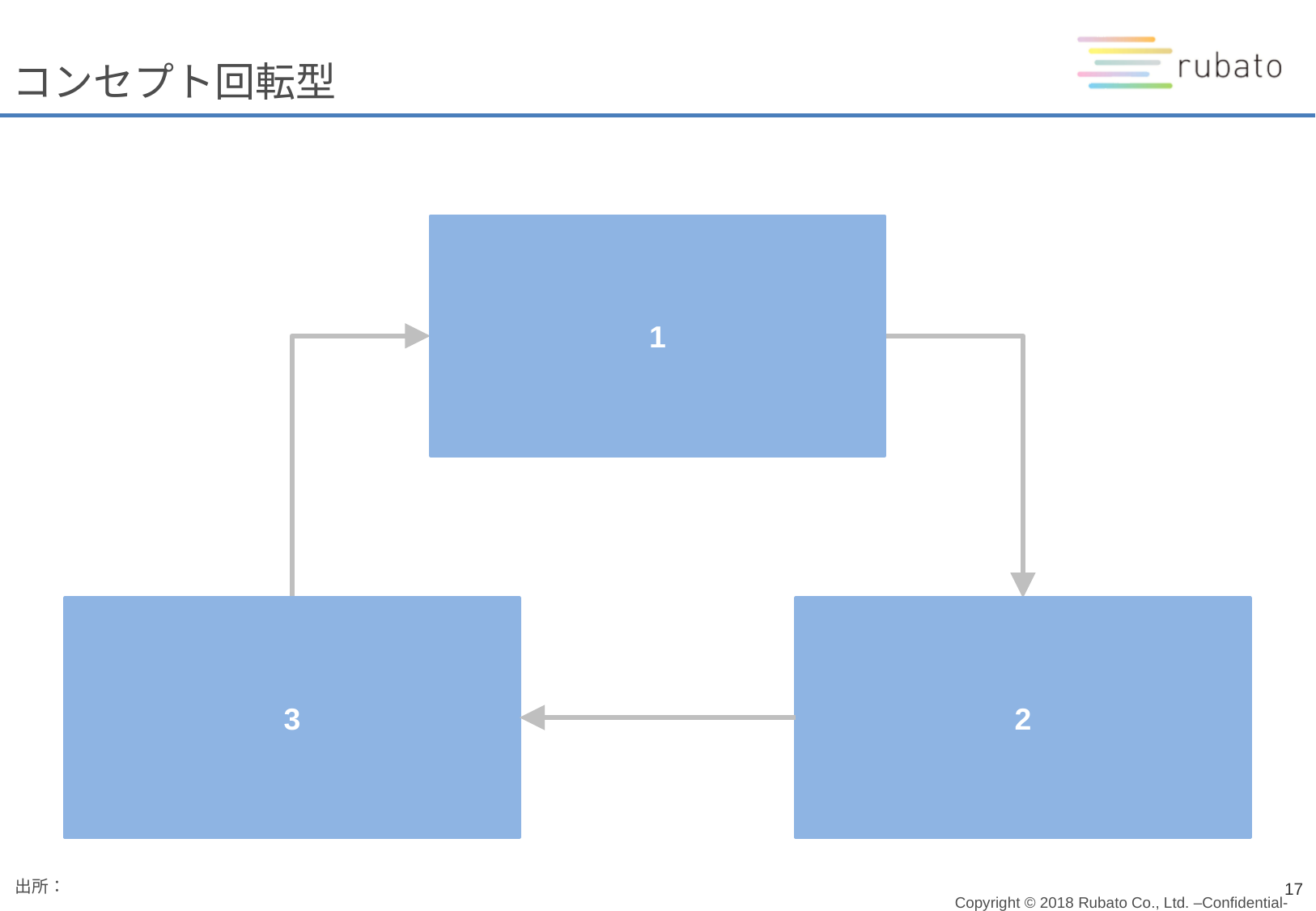

# コンセプト回転型

1
3
2
出所：
17